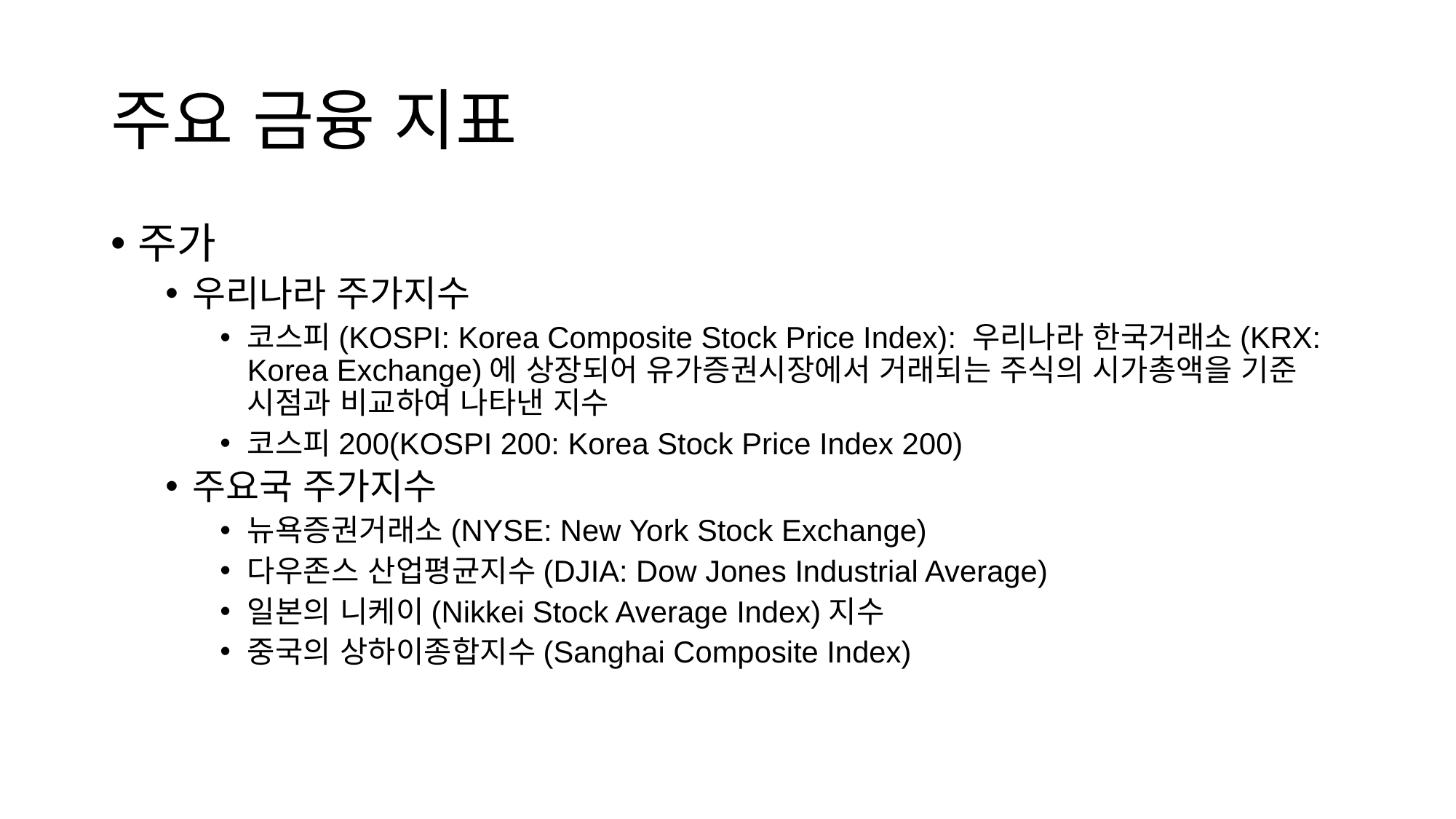

# 주요 금융 지표
주가
우리나라 주가지수
코스피(KOSPI: Korea Composite Stock Price Index): 우리나라 한국거래소(KRX: Korea Exchange)에 상장되어 유가증권시장에서 거래되는 주식의 시가총액을 기준 시점과 비교하여 나타낸 지수
코스피200(KOSPI 200: Korea Stock Price Index 200)
주요국 주가지수
뉴욕증권거래소(NYSE: New York Stock Exchange)
다우존스 산업평균지수(DJIA: Dow Jones Industrial Average)
일본의 니케이(Nikkei Stock Average Index)지수
중국의 상하이종합지수(Sanghai Composite Index)